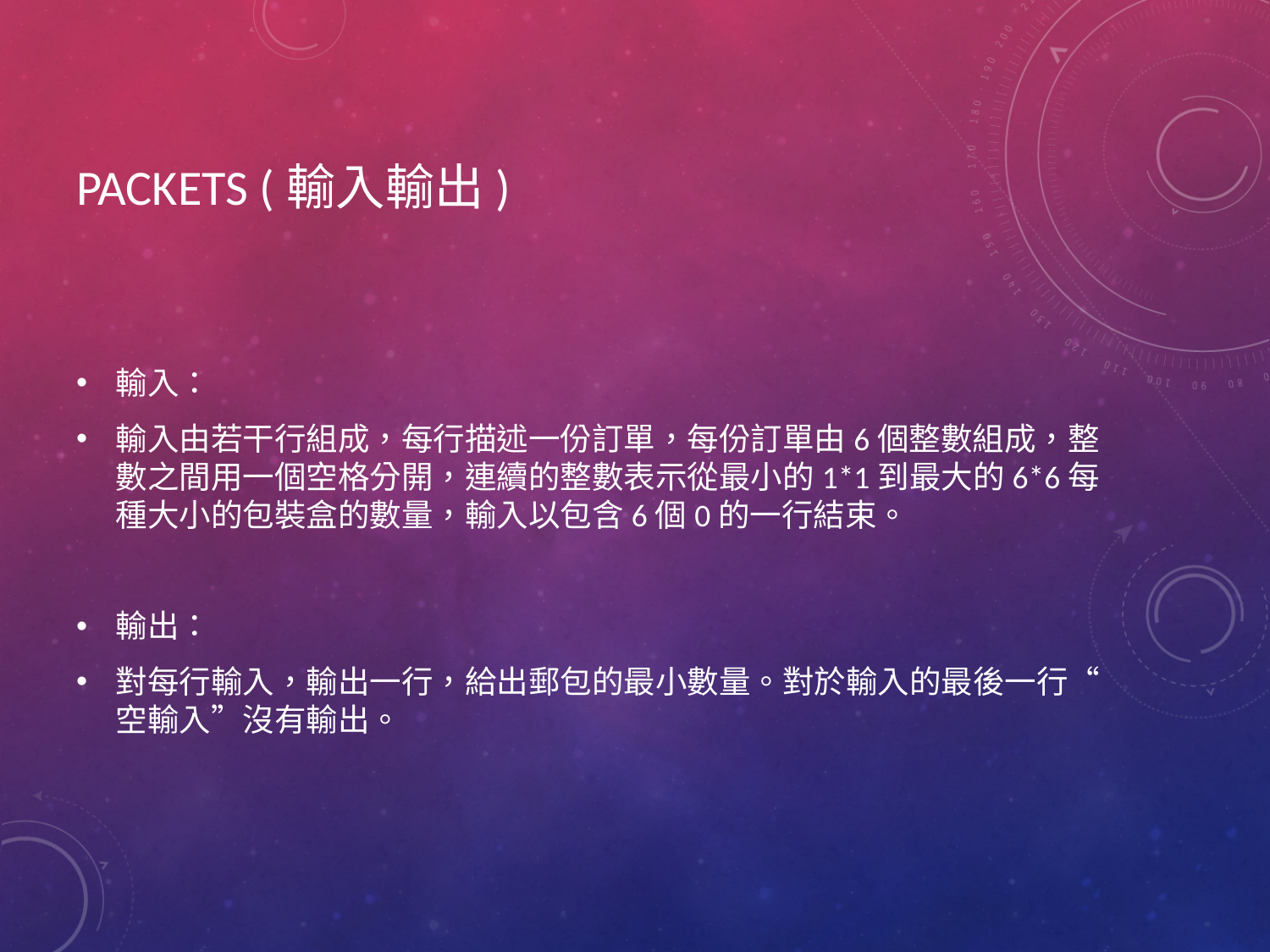

# Packets (輸入輸出)
輸入：
輸入由若干行組成，每行描述一份訂單，每份訂單由6個整數組成，整數之間用一個空格分開，連續的整數表示從最小的1*1到最大的6*6每種大小的包裝盒的數量，輸入以包含6個0的一行結束。

輸出：
對每行輸入，輸出一行，給出郵包的最小數量。對於輸入的最後一行“空輸入”沒有輸出。